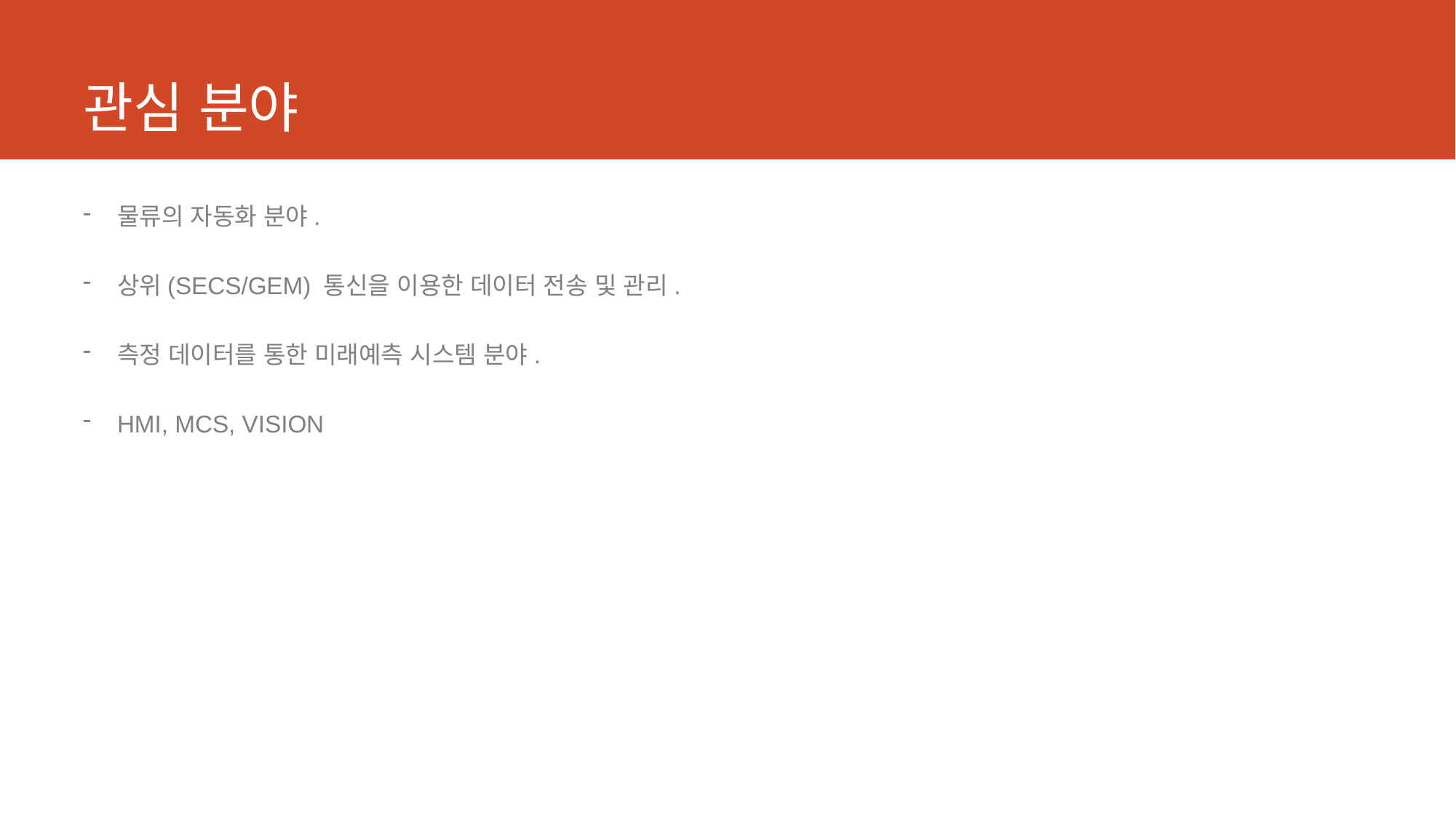

# 관심 분야
물류의 자동화 분야.
상위(SECS/GEM) 통신을 이용한 데이터 전송 및 관리.
측정 데이터를 통한 미래예측 시스템 분야.
HMI, MCS, VISION